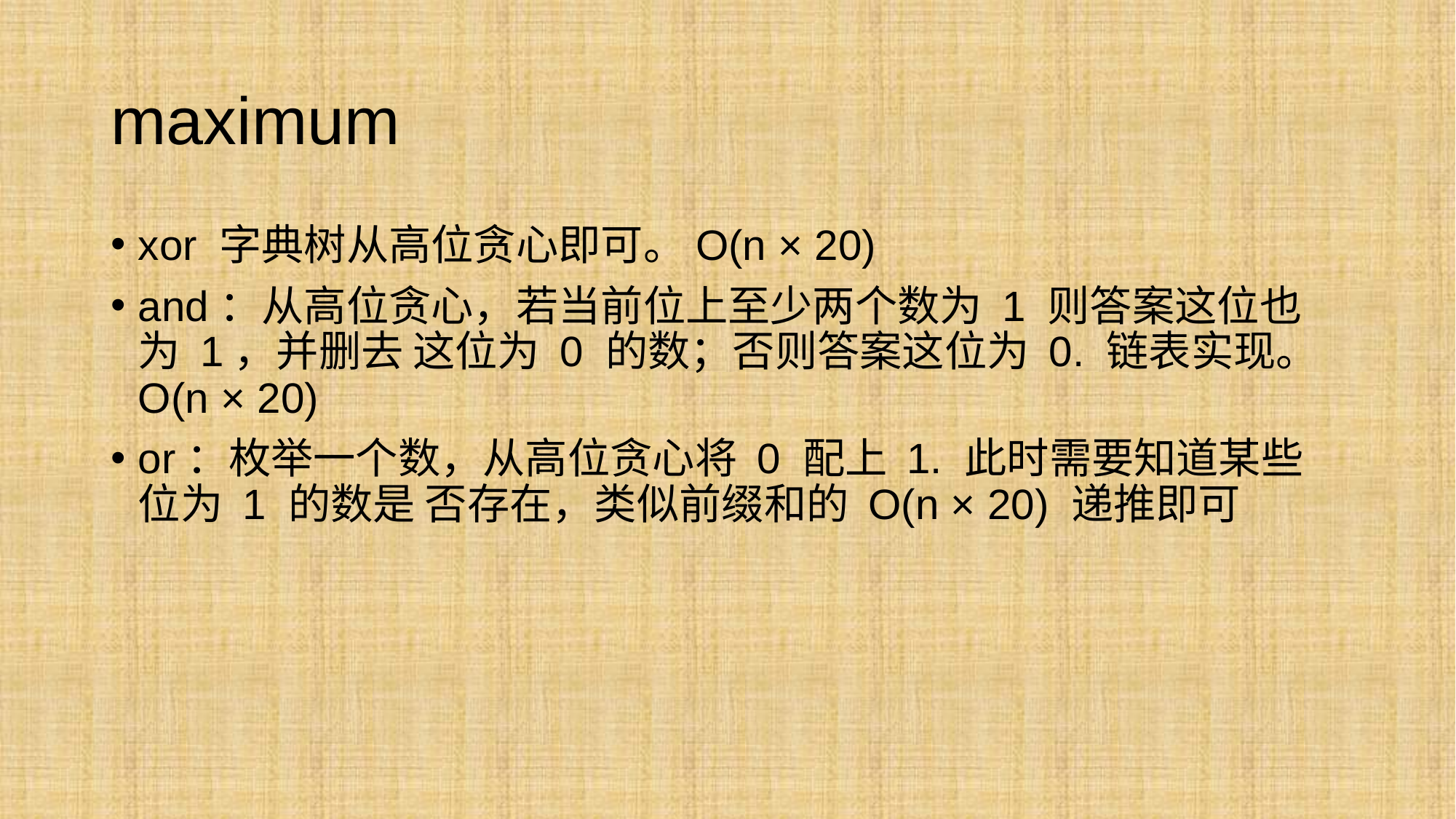

# maximum
xor 字典树从高位贪心即可。O(n × 20)
and：从高位贪心，若当前位上至少两个数为 1 则答案这位也为 1，并删去 这位为 0 的数；否则答案这位为 0. 链表实现。O(n × 20)
or：枚举一个数，从高位贪心将 0 配上 1. 此时需要知道某些位为 1 的数是 否存在，类似前缀和的 O(n × 20) 递推即可